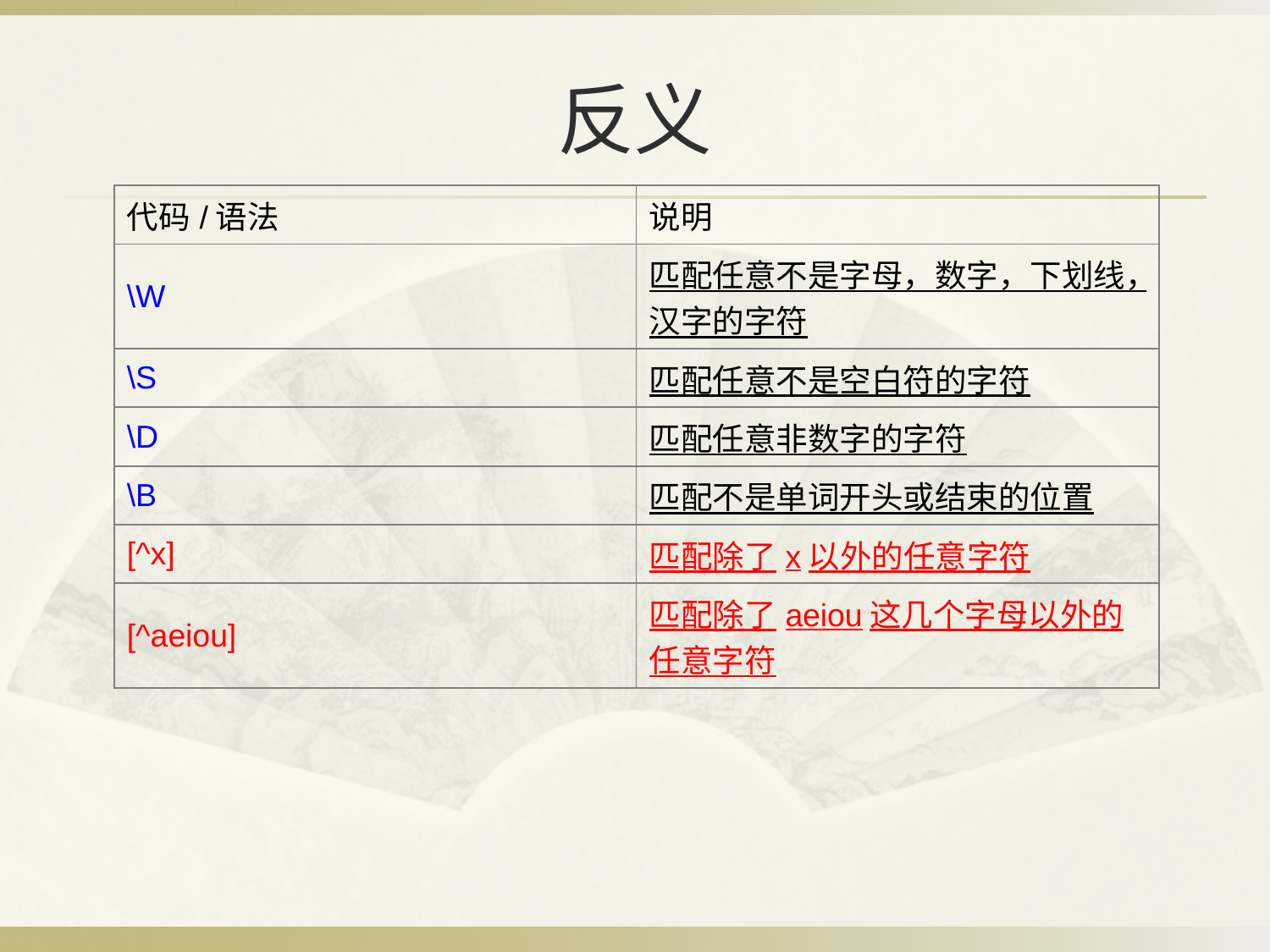

# 反义
| 代码/语法 | 说明 |
| --- | --- |
| \W | 匹配任意不是字母，数字，下划线，汉字的字符 |
| \S | 匹配任意不是空白符的字符 |
| \D | 匹配任意非数字的字符 |
| \B | 匹配不是单词开头或结束的位置 |
| [^x] | 匹配除了x以外的任意字符 |
| [^aeiou] | 匹配除了aeiou这几个字母以外的任意字符 |